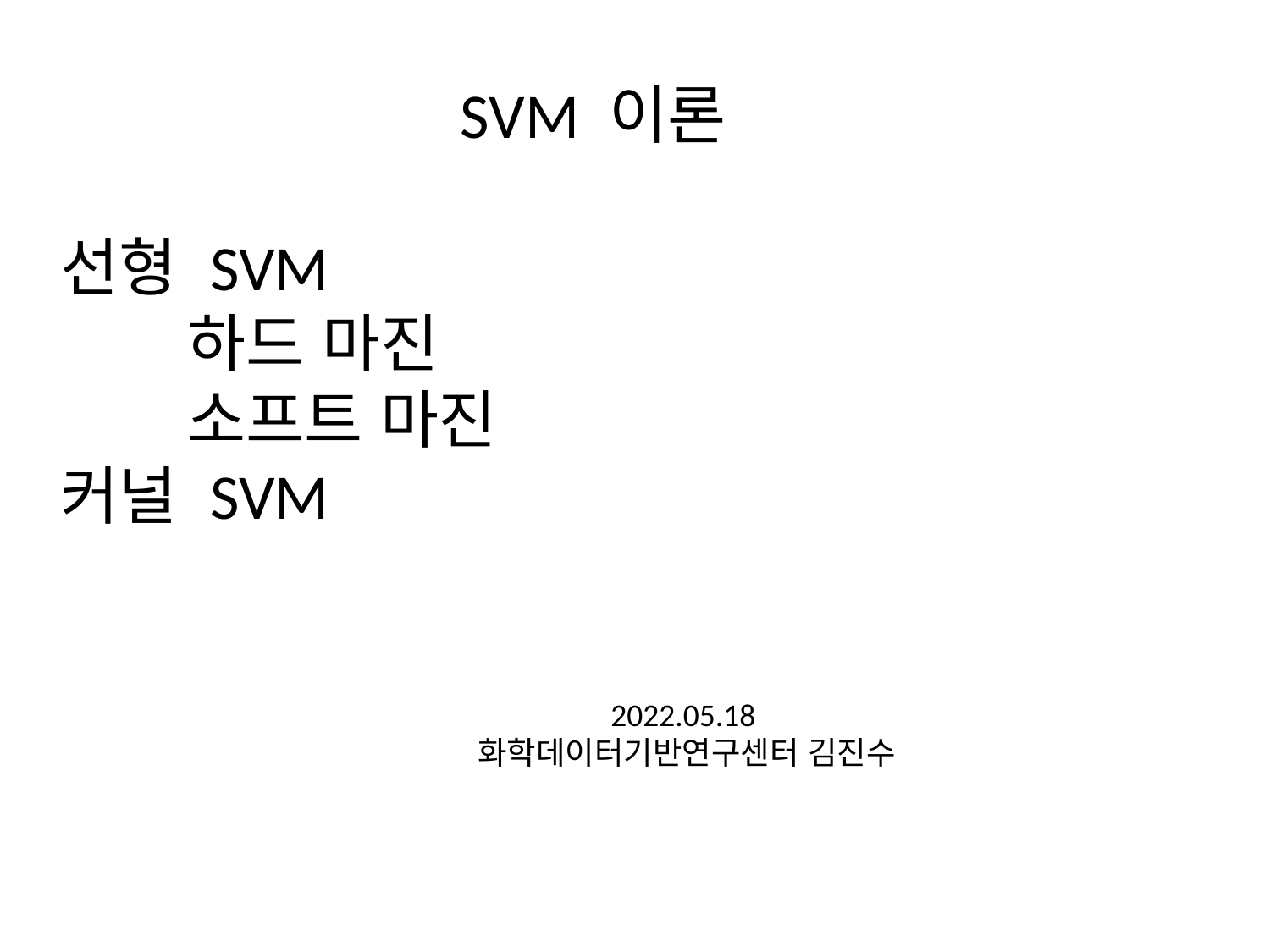

SVM 이론

선형 SVM
	하드 마진
	소프트 마진
커널 SVM
2022.05.18
화학데이터기반연구센터 김진수